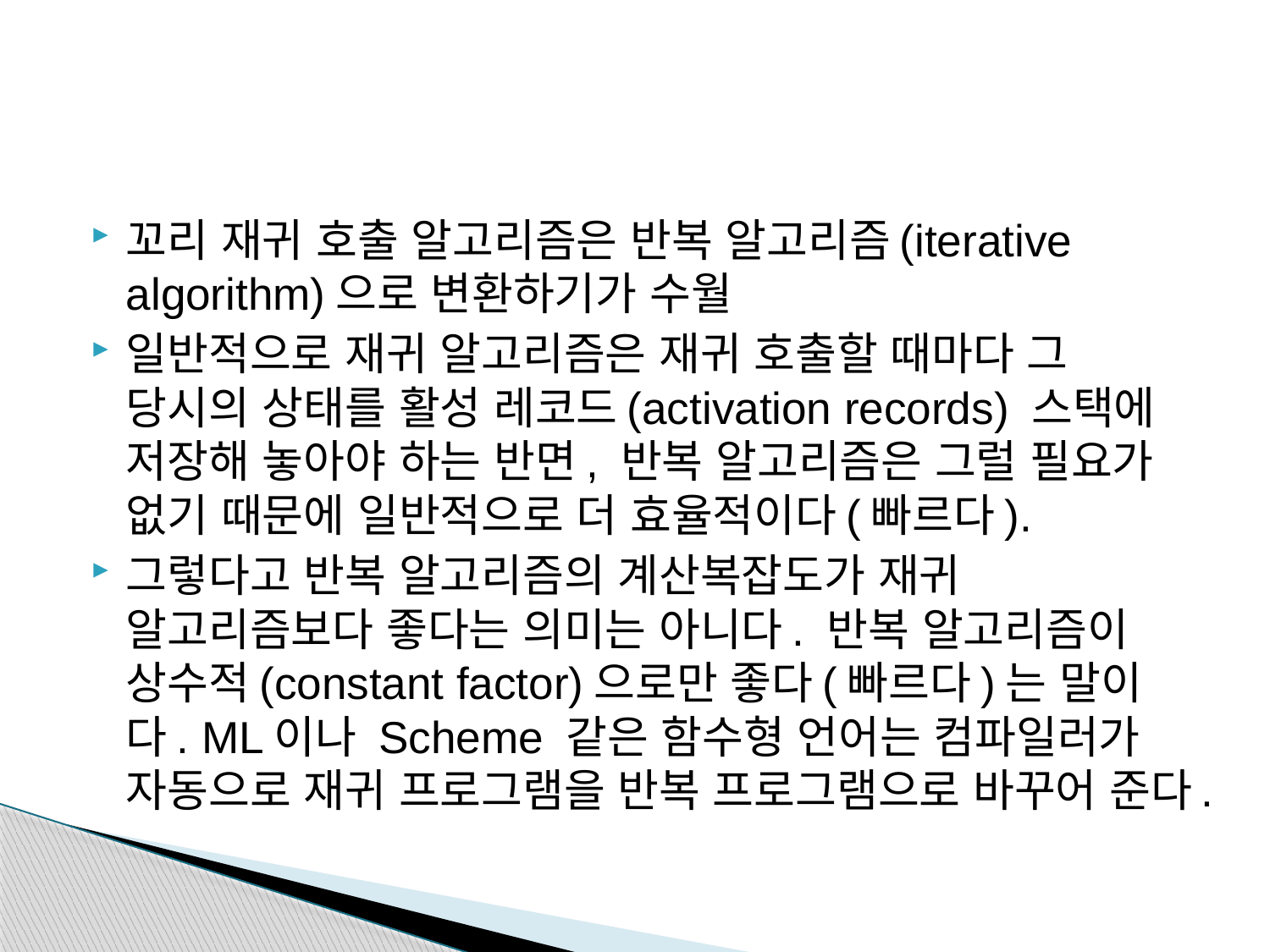

#
꼬리 재귀 호출 알고리즘은 반복 알고리즘(iterative algorithm)으로 변환하기가 수월
일반적으로 재귀 알고리즘은 재귀 호출할 때마다 그 당시의 상태를 활성 레코드(activation records) 스택에 저장해 놓아야 하는 반면, 반복 알고리즘은 그럴 필요가 없기 때문에 일반적으로 더 효율적이다(빠르다).
그렇다고 반복 알고리즘의 계산복잡도가 재귀 알고리즘보다 좋다는 의미는 아니다. 반복 알고리즘이 상수적(constant factor)으로만 좋다(빠르다)는 말이다. ML이나 Scheme 같은 함수형 언어는 컴파일러가 자동으로 재귀 프로그램을 반복 프로그램으로 바꾸어 준다.